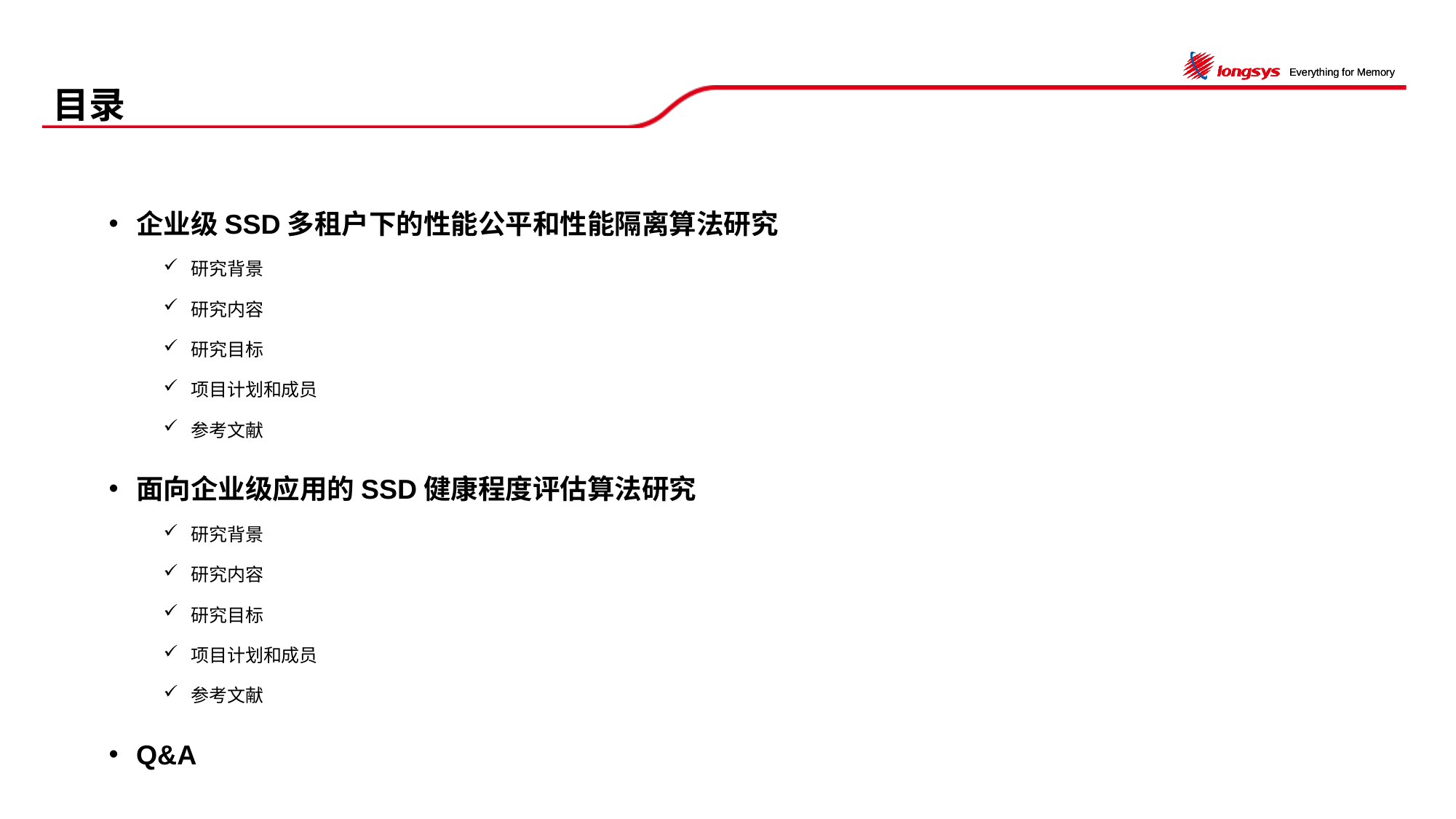

# 目录
企业级SSD多租户下的性能公平和性能隔离算法研究
研究背景
研究内容
研究目标
项目计划和成员
参考文献
面向企业级应用的SSD健康程度评估算法研究
研究背景
研究内容
研究目标
项目计划和成员
参考文献
Q&A